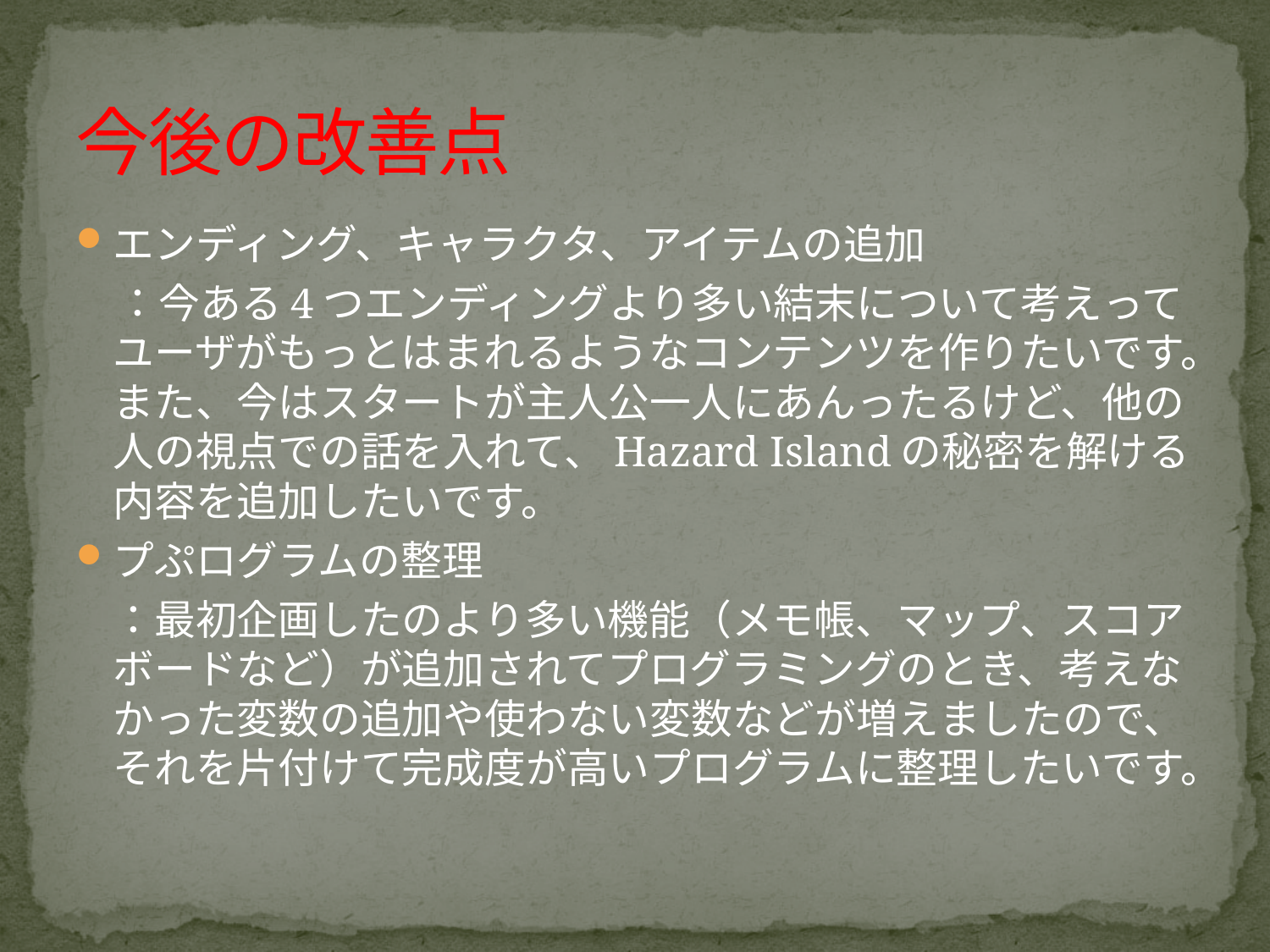

# 今後の改善点
エンディング、キャラクタ、アイテムの追加
　：今ある4つエンディングより多い結末について考えってユーザがもっとはまれるようなコンテンツを作りたいです。また、今はスタートが主人公一人にあんったるけど、他の人の視点での話を入れて、Hazard Islandの秘密を解ける内容を追加したいです。
プぷログラムの整理
	：最初企画したのより多い機能（メモ帳、マップ、スコアボードなど）が追加されてプログラミングのとき、考えなかった変数の追加や使わない変数などが増えましたので、それを片付けて完成度が高いプログラムに整理したいです。